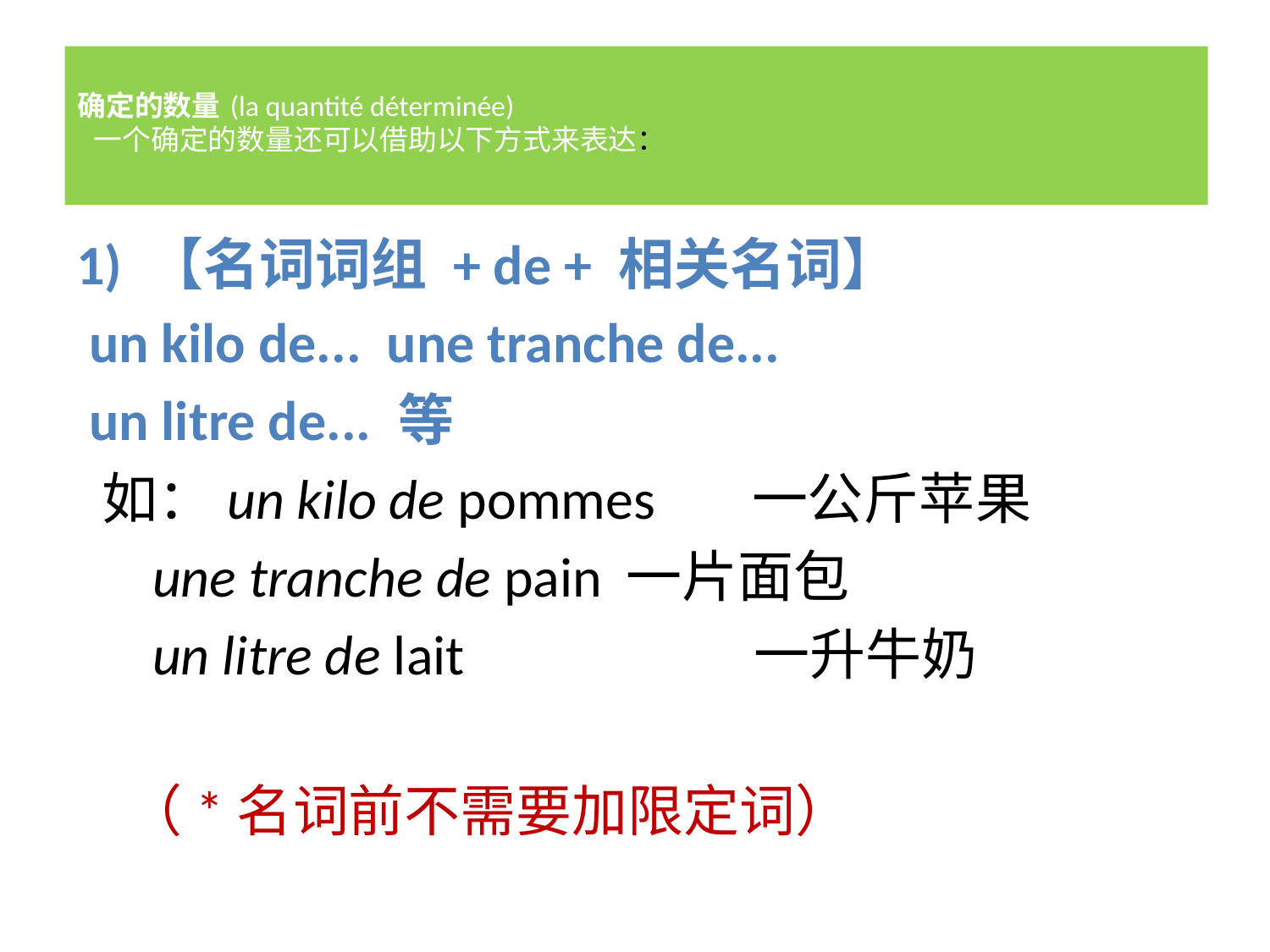

# 确定的数量 (la quantité déterminée) 一个确定的数量还可以借助以下方式来表达：
1) 【名词词组 + de + 相关名词】
 un kilo de...  une tranche de...
 un litre de... 等
 如：un kilo de pommes  	一公斤苹果
      une tranche de pain 	一片面包
      un litre de lait      	         一升牛奶

   （*名词前不需要加限定词）